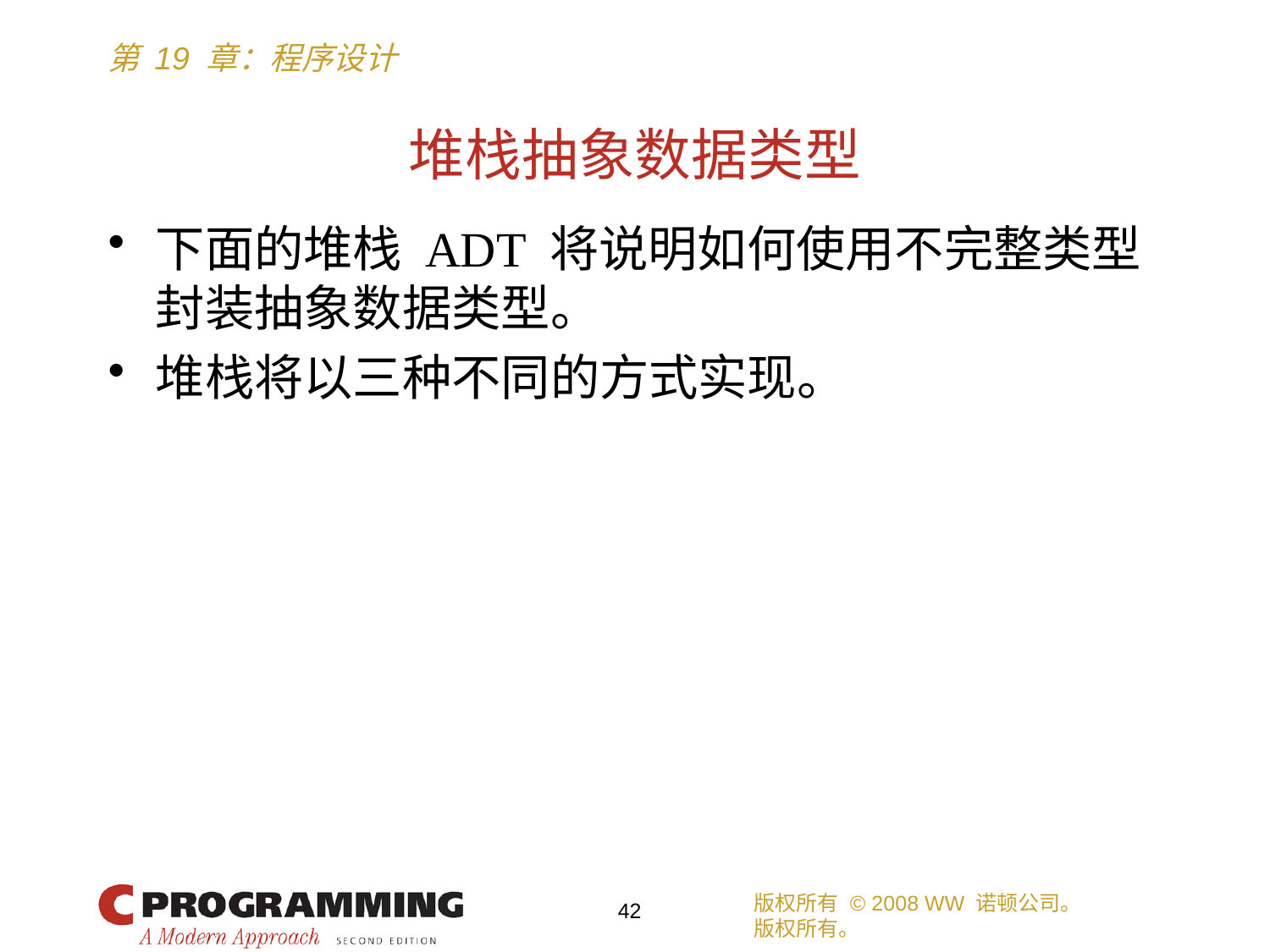

# 堆栈抽象数据类型
下面的堆栈 ADT 将说明如何使用不完整类型封装抽象数据类型。
堆栈将以三种不同的方式实现。

版权所有 © 2008 WW 诺顿公司。
版权所有。
42